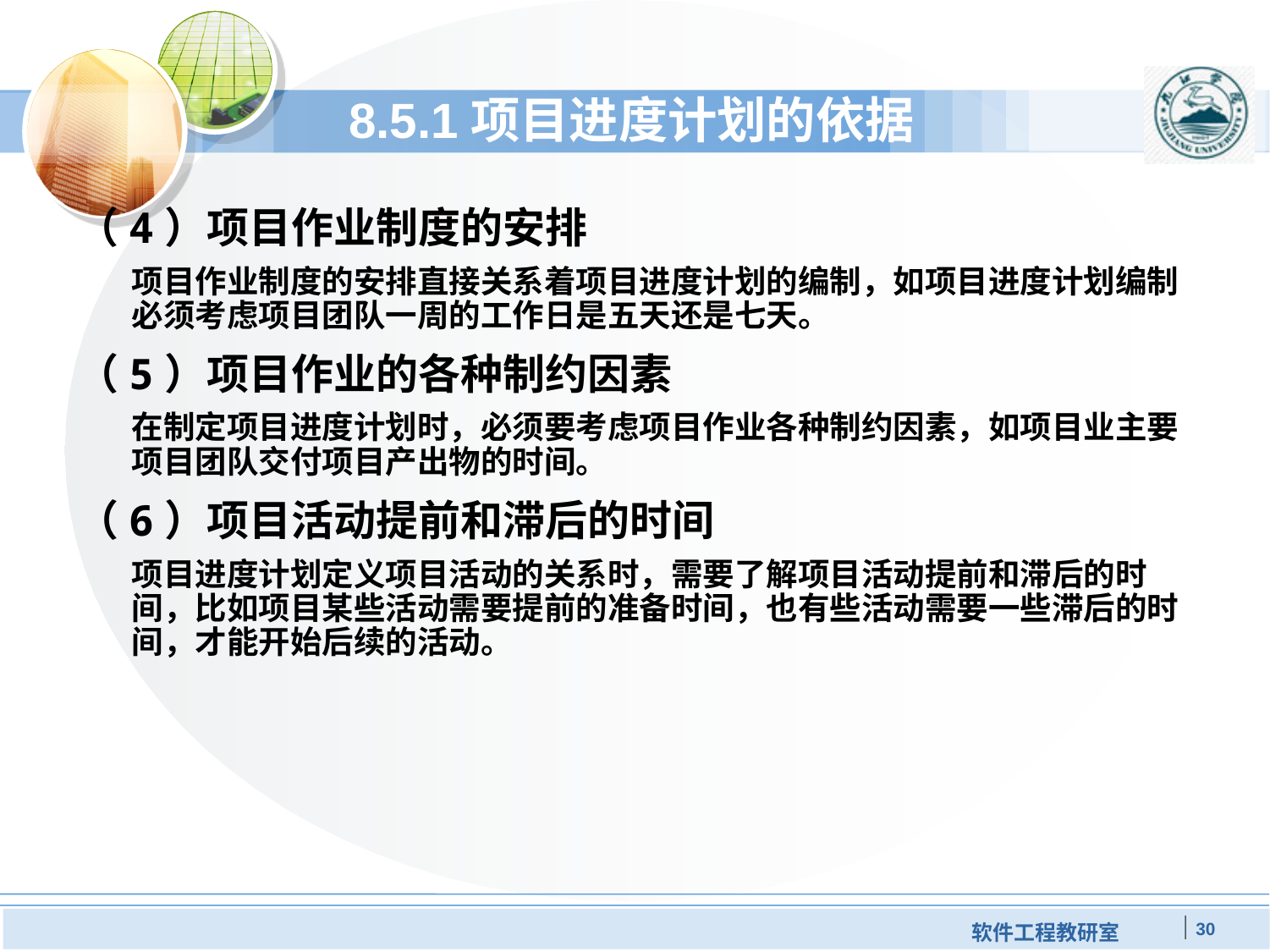

# 8.5.1项目进度计划的依据
（4）项目作业制度的安排
项目作业制度的安排直接关系着项目进度计划的编制，如项目进度计划编制必须考虑项目团队一周的工作日是五天还是七天。
（5）项目作业的各种制约因素
在制定项目进度计划时，必须要考虑项目作业各种制约因素，如项目业主要项目团队交付项目产出物的时间。
（6）项目活动提前和滞后的时间
项目进度计划定义项目活动的关系时，需要了解项目活动提前和滞后的时间，比如项目某些活动需要提前的准备时间，也有些活动需要一些滞后的时间，才能开始后续的活动。